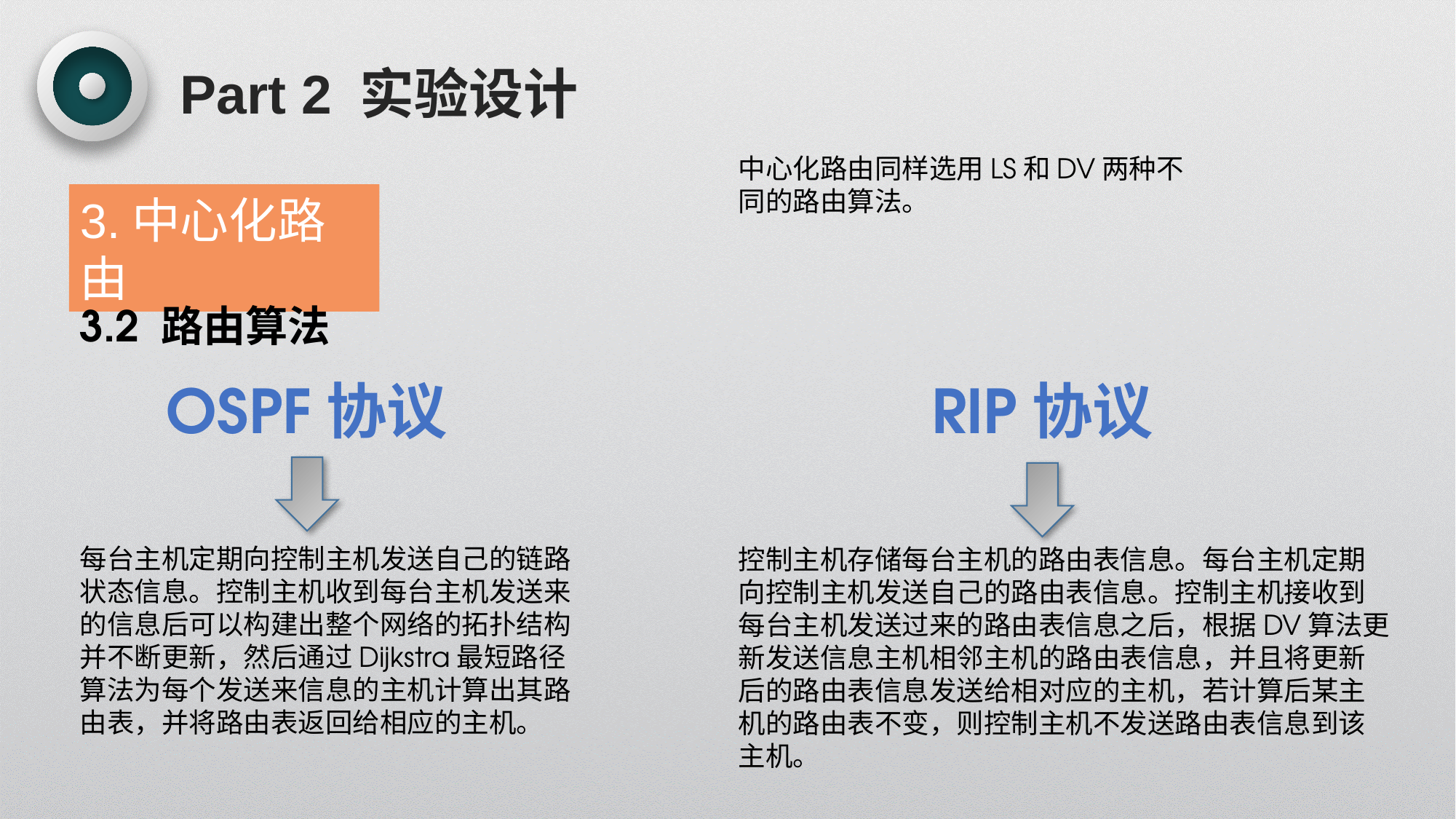

Part 2 实验设计
中心化路由同样选用LS和DV两种不同的路由算法。
3.中心化路由
3.2 路由算法
OSPF协议
RIP协议

每台主机定期向控制主机发送自己的链路状态信息。控制主机收到每台主机发送来的信息后可以构建出整个网络的拓扑结构并不断更新，然后通过Dijkstra最短路径算法为每个发送来信息的主机计算出其路由表，并将路由表返回给相应的主机。
控制主机存储每台主机的路由表信息。每台主机定期向控制主机发送自己的路由表信息。控制主机接收到每台主机发送过来的路由表信息之后，根据DV算法更新发送信息主机相邻主机的路由表信息，并且将更新后的路由表信息发送给相对应的主机，若计算后某主机的路由表不变，则控制主机不发送路由表信息到该主机。